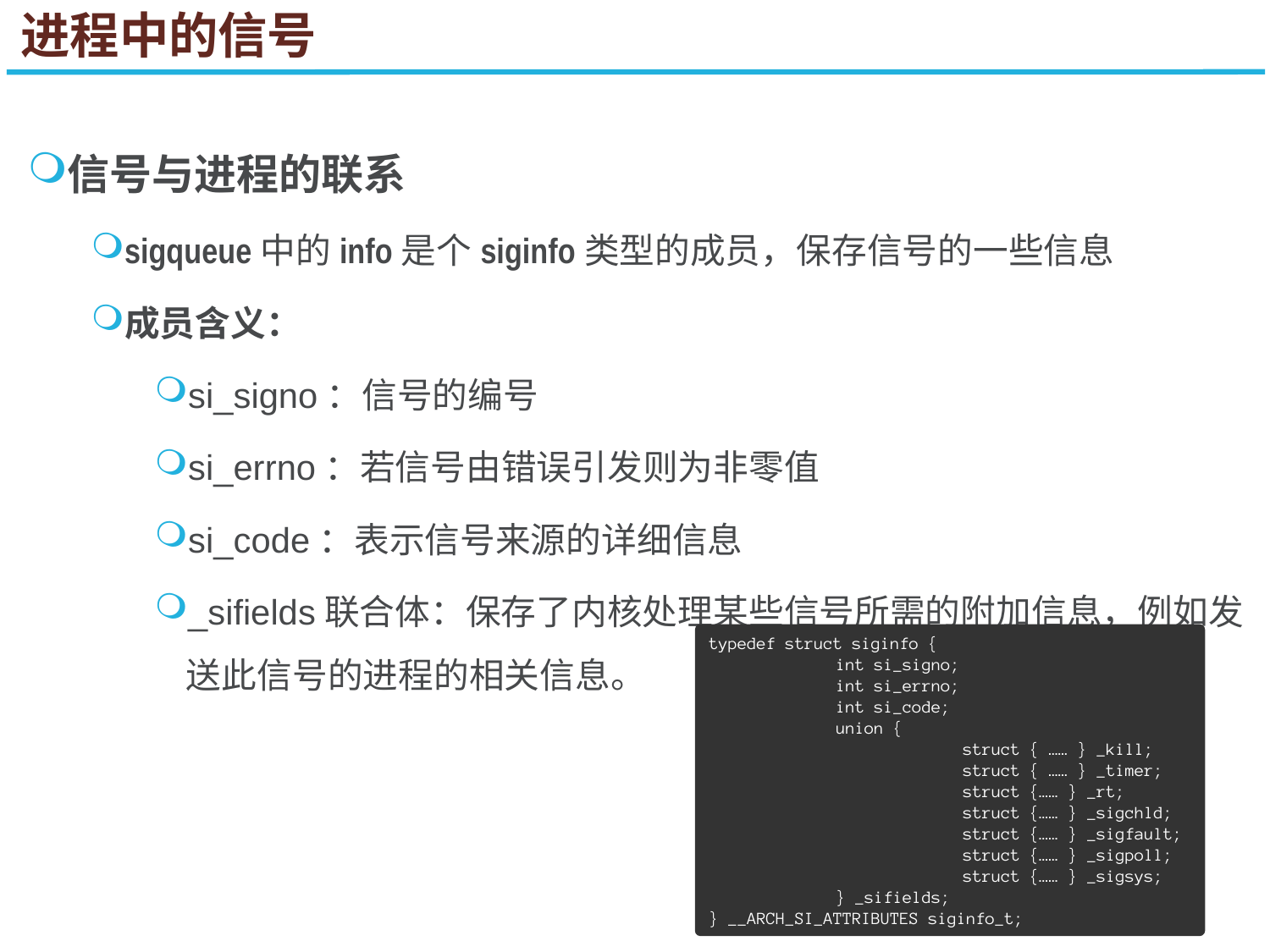

进程中的信号
信号与进程的联系
sigqueue中的info是个siginfo类型的成员，保存信号的一些信息
成员含义：
si_signo：信号的编号
si_errno：若信号由错误引发则为非零值
si_code：表示信号来源的详细信息
_sifields联合体：保存了内核处理某些信号所需的附加信息，例如发送此信号的进程的相关信息。

typedef struct siginfo {
	int si_signo;
	int si_errno;
	int si_code;
	union {
		struct { …… } _kill;
		struct { …… } _timer;
		struct {…… } _rt;
		struct {…… } _sigchld;
		struct {…… } _sigfault;
		struct {…… } _sigpoll;
		struct {…… } _sigsys;
	} _sifields;
} __ARCH_SI_ATTRIBUTES siginfo_t;